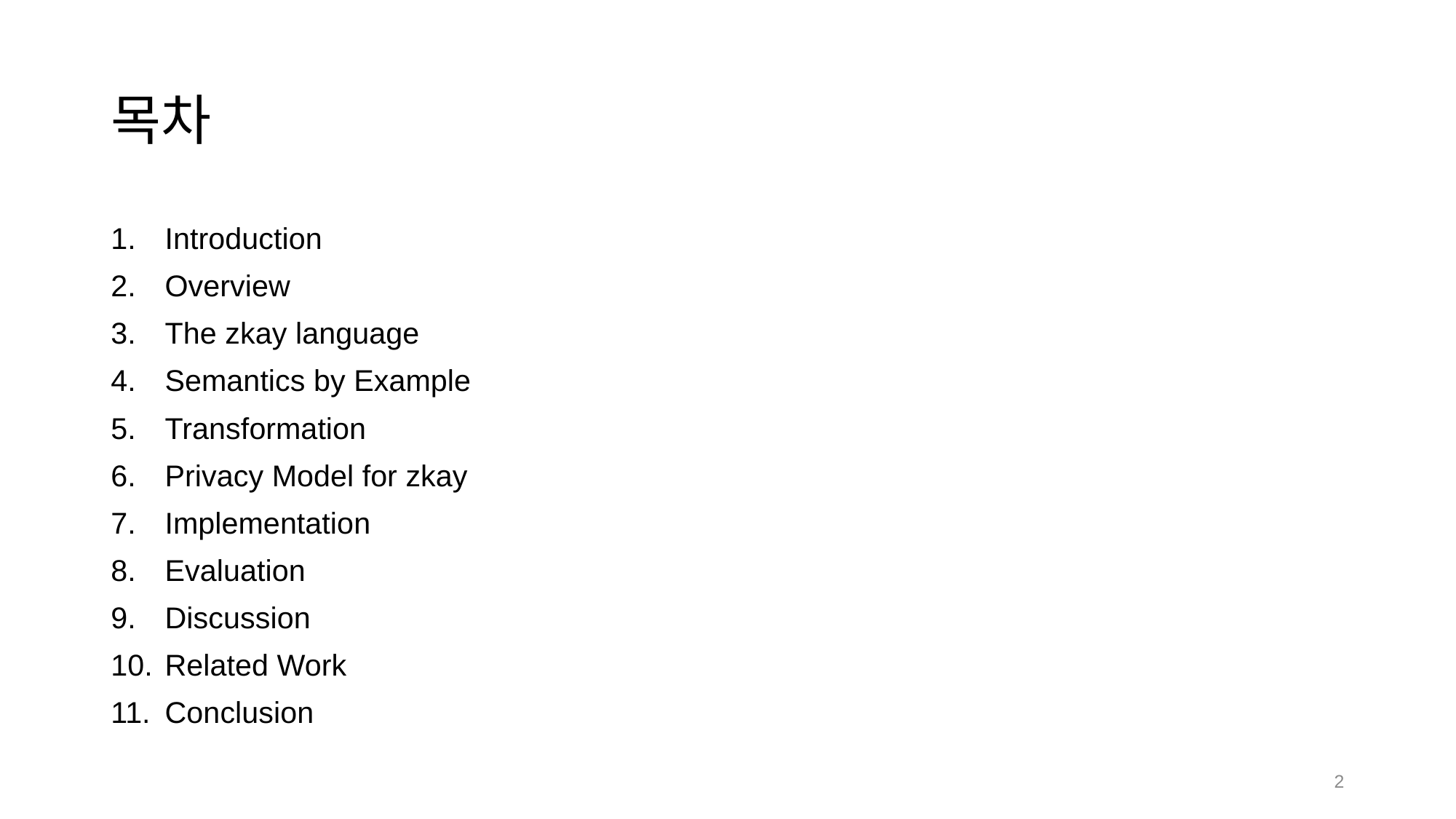

# 목차
Introduction
Overview
The zkay language
Semantics by Example
Transformation
Privacy Model for zkay
Implementation
Evaluation
Discussion
Related Work
Conclusion
2